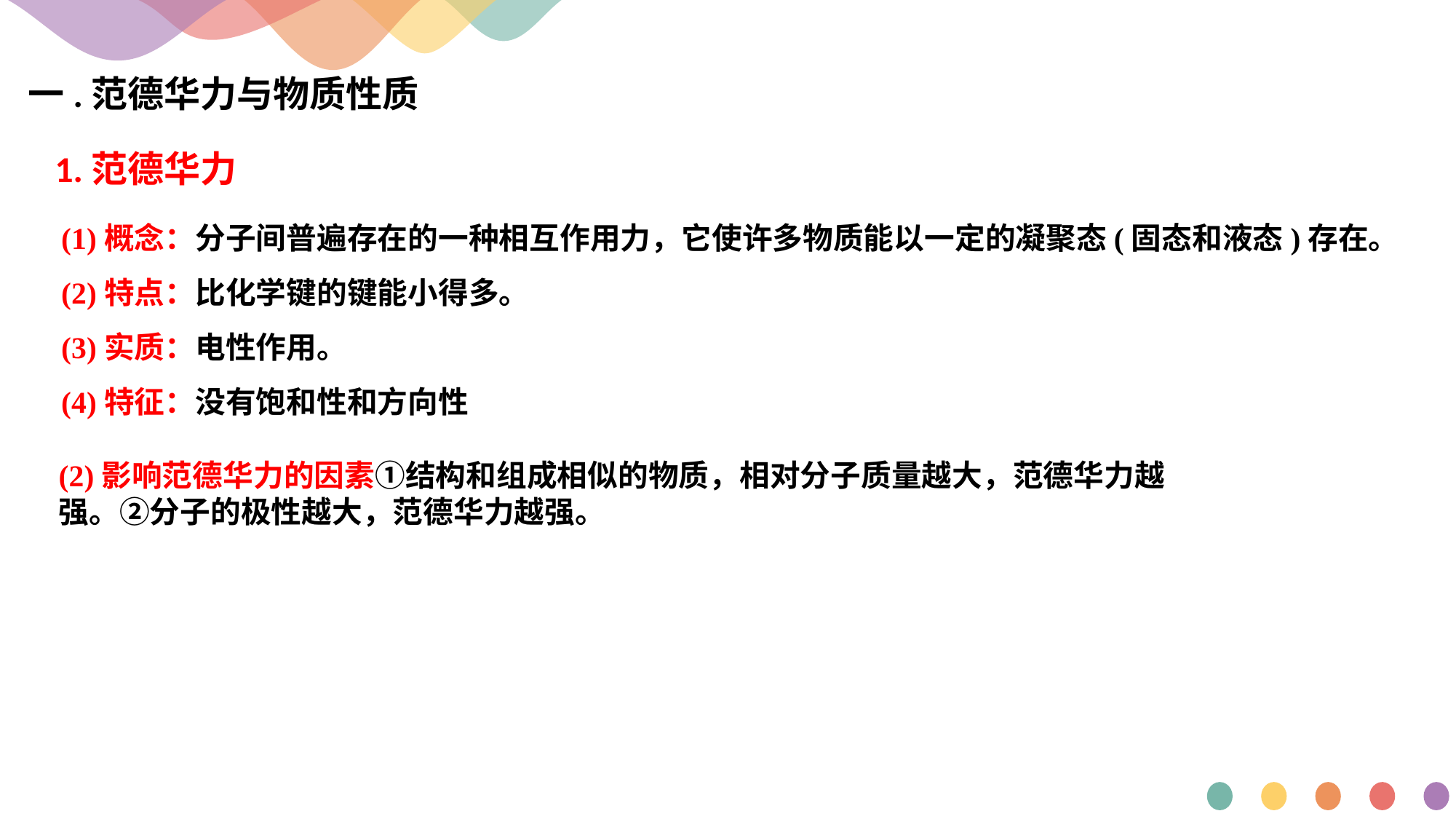

一.范德华力与物质性质
1.范德华力
(1)概念：分子间普遍存在的一种相互作用力，它使许多物质能以一定的凝聚态(固态和液态)存在。
(2)特点：比化学键的键能小得多。
(3)实质：电性作用。
(4)特征：没有饱和性和方向性
(2)影响范德华力的因素①结构和组成相似的物质，相对分子质量越大，范德华力越强。②分子的极性越大，范德华力越强。